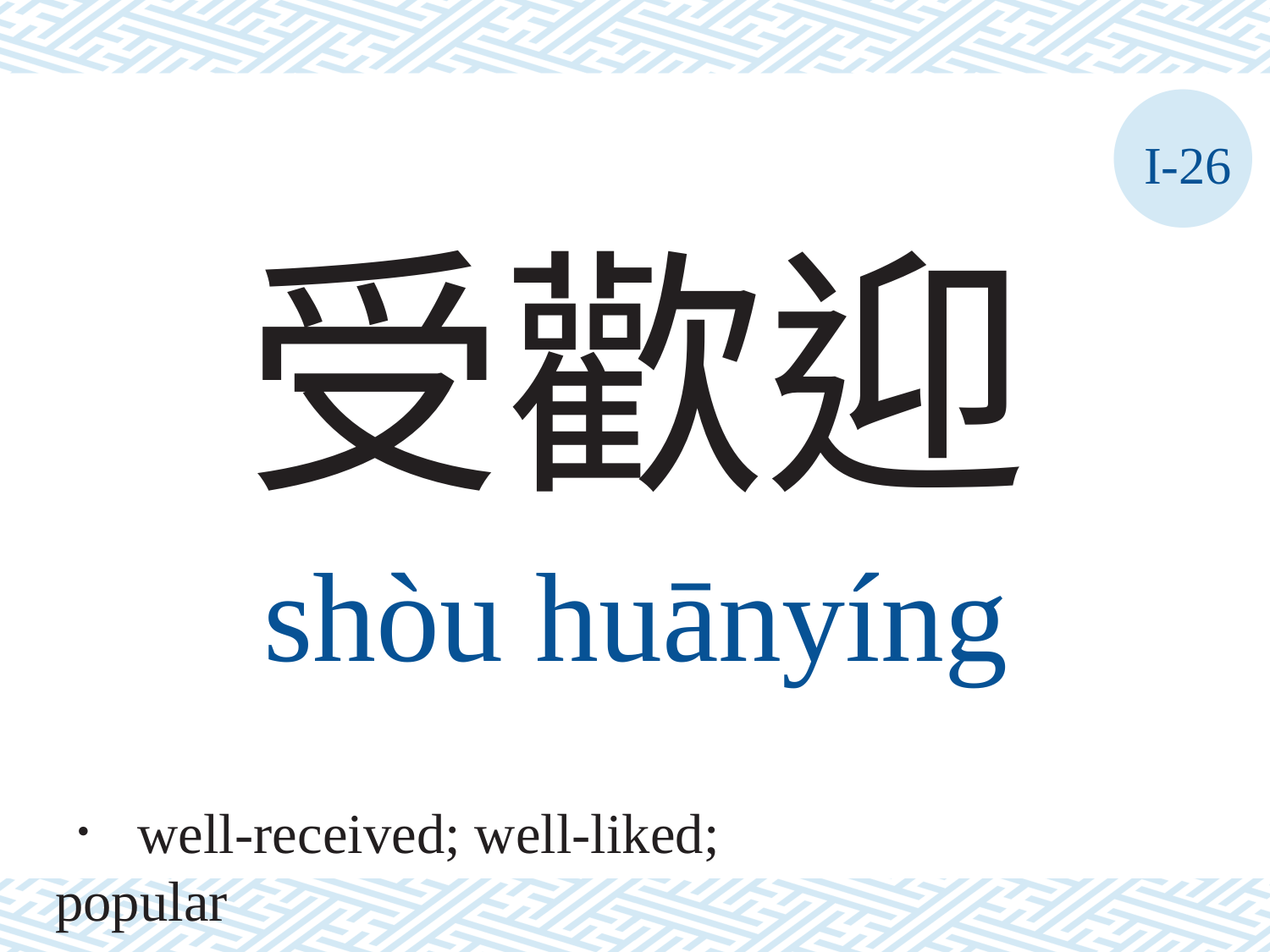

I-26
受歡迎
shòu	huānyíng
． well-received; well-liked; popular